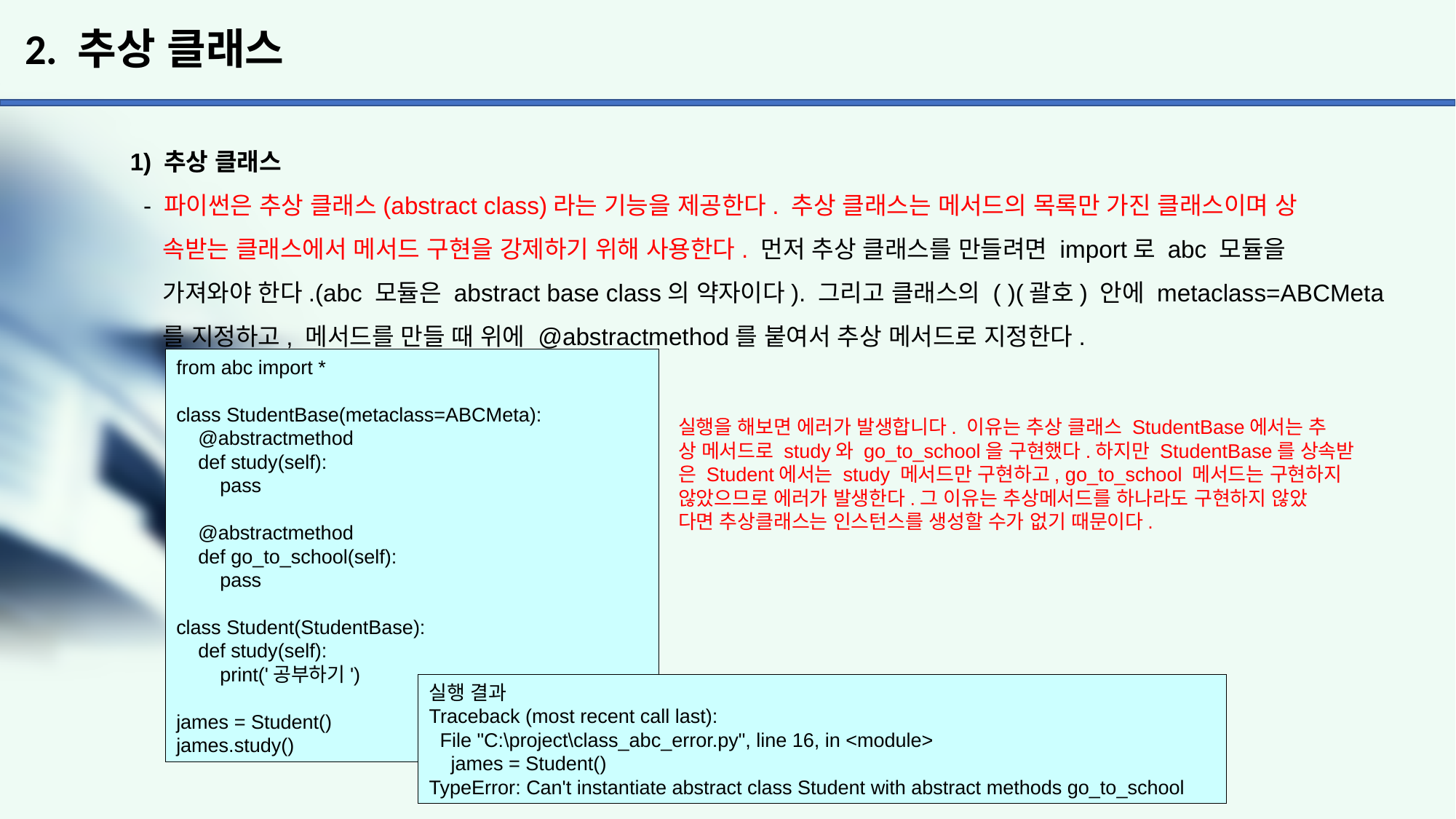

# 2. 추상 클래스
1) 추상 클래스
  - 파이썬은 추상 클래스(abstract class)라는 기능을 제공한다. 추상 클래스는 메서드의 목록만 가진 클래스이며 상
    속받는 클래스에서 메서드 구현을 강제하기 위해 사용한다. 먼저 추상 클래스를 만들려면 import로 abc 모듈을
    가져와야 한다.(abc 모듈은 abstract base class의 약자이다). 그리고 클래스의 ( )(괄호) 안에 metaclass=ABCMeta
    를 지정하고, 메서드를 만들 때 위에 @abstractmethod를 붙여서 추상 메서드로 지정한다.
from abc import *

class StudentBase(metaclass=ABCMeta):
    @abstractmethod
    def study(self):
        pass

    @abstractmethod
    def go_to_school(self):
        pass

class Student(StudentBase):
    def study(self):
        print('공부하기')

james = Student()
james.study()
실행을 해보면 에러가 발생합니다. 이유는 추상 클래스 StudentBase에서는 추
상 메서드로 study와 go_to_school을 구현했다.하지만 StudentBase를 상속받
은 Student에서는 study 메서드만 구현하고, go_to_school 메서드는 구현하지
않았으므로 에러가 발생한다.그 이유는 추상메서드를 하나라도 구현하지 않았
다면 추상클래스는 인스턴스를 생성할 수가 없기 때문이다.
실행 결과
Traceback (most recent call last):
  File "C:\project\class_abc_error.py", line 16, in <module>
    james = Student()
TypeError: Can't instantiate abstract class Student with abstract methods go_to_school